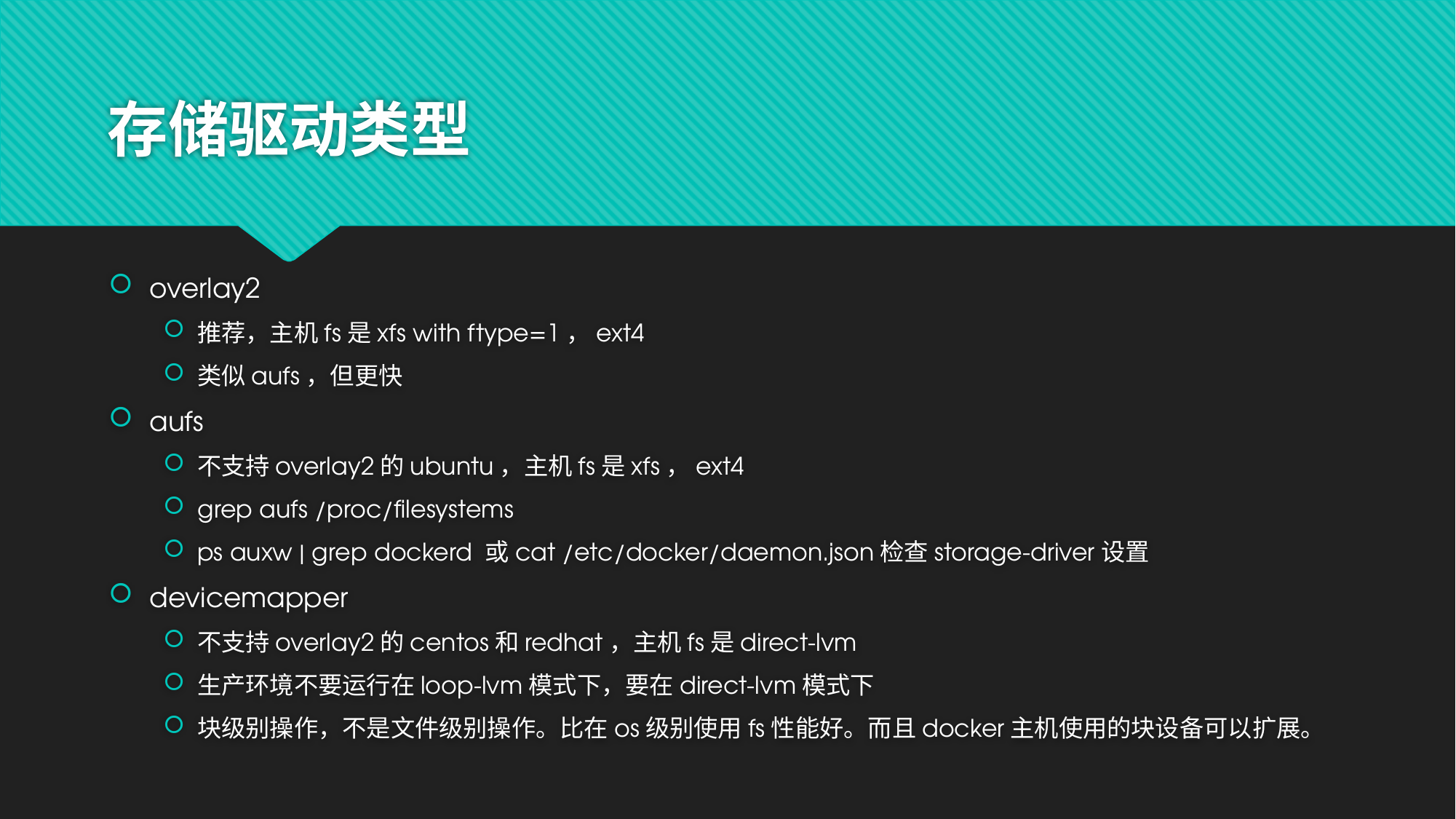

# 存储驱动类型
overlay2
推荐，主机fs是xfs with ftype=1，ext4
类似aufs，但更快
aufs
不支持overlay2的ubuntu，主机fs是xfs，ext4
grep aufs /proc/filesystems
ps auxw | grep dockerd 或cat /etc/docker/daemon.json检查storage-driver设置
devicemapper
不支持overlay2的centos和redhat，主机fs是direct-lvm
生产环境不要运行在loop-lvm模式下，要在direct-lvm模式下
块级别操作，不是文件级别操作。比在os级别使用fs性能好。而且docker主机使用的块设备可以扩展。